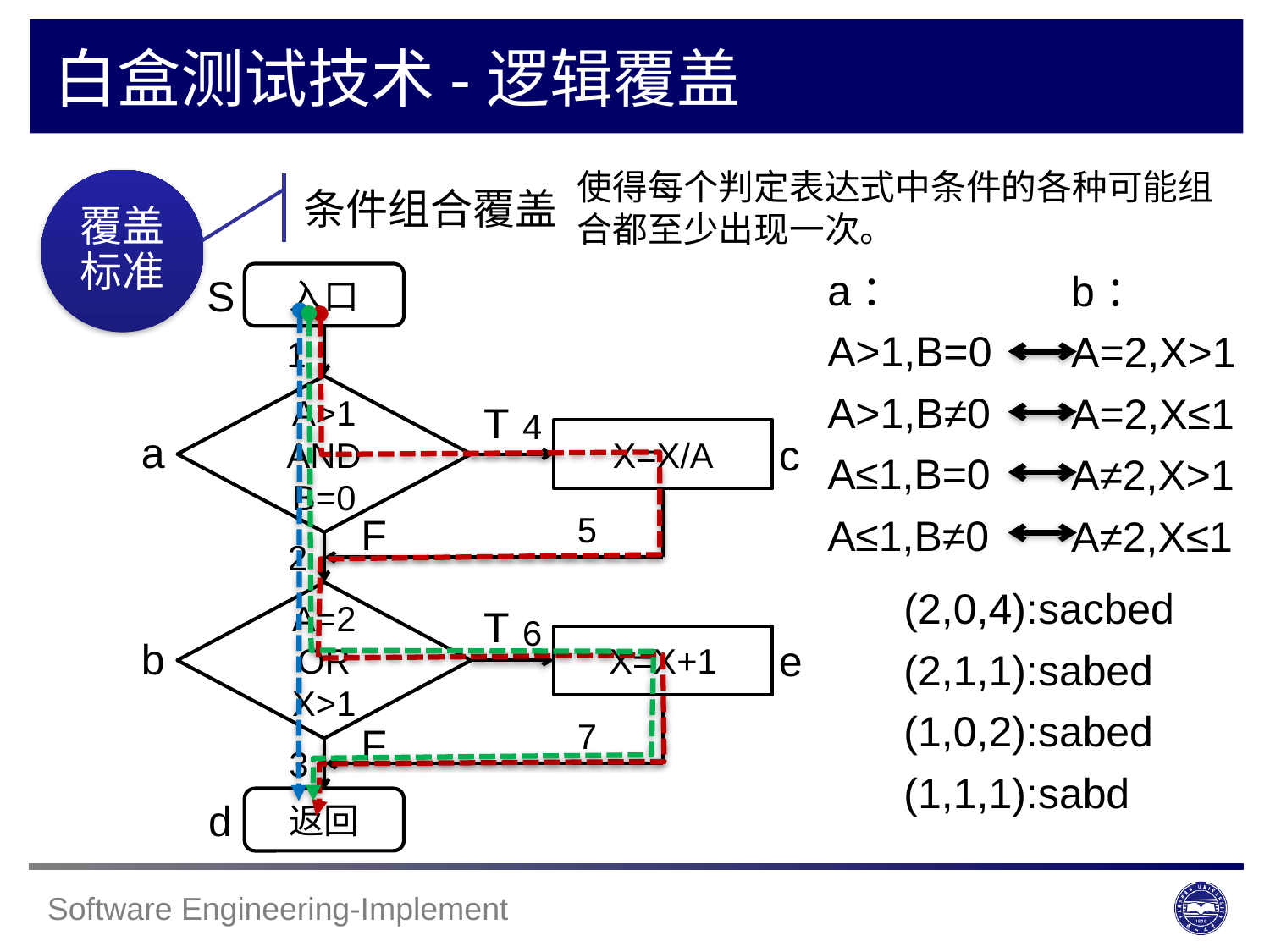

白盒测试技术-逻辑覆盖
使得每个判定表达式中条件的各种可能组合都至少出现一次。

覆盖标准
条件组合覆盖
a：
A>1,B=0
A>1,B≠0
A≤1,B=0
A≤1,B≠0
b：
A=2,X>1
A=2,X≤1
A≠2,X>1
A≠2,X≤1
S
入口
1
A>1 AND B=0
T
4
a
X=X/A
c
F
5
2
A=2 OR X>1
T
6
b
X=X+1
e
7
F
3
d
返回

(2,0,4):sacbed
(2,1,1):sabed
(1,0,2):sabed
(1,1,1):sabd